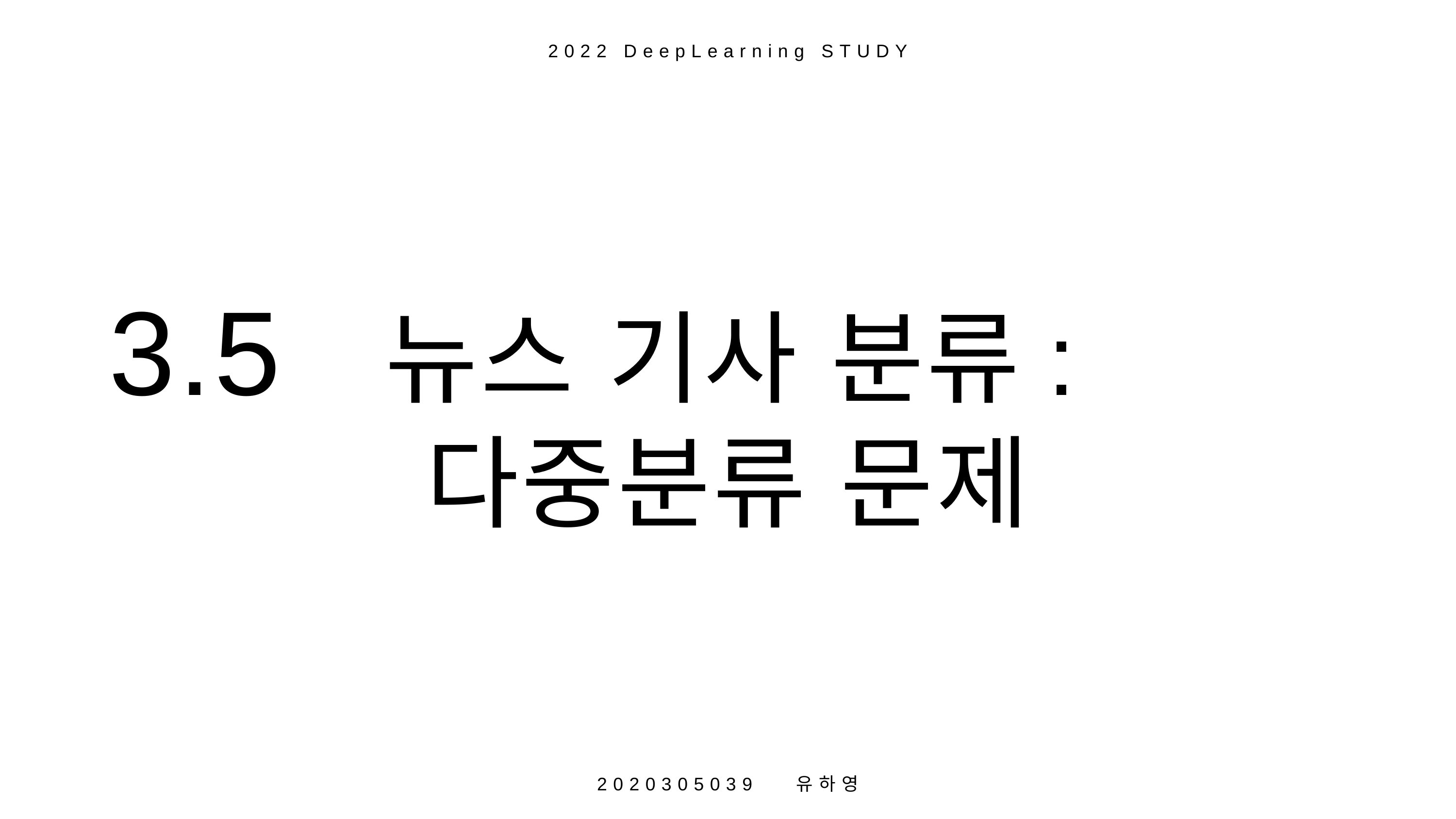

2022 DeepLearning STUDY
3.5  뉴스 기사 분류:    		다중분류 문제
2020305039   유하영